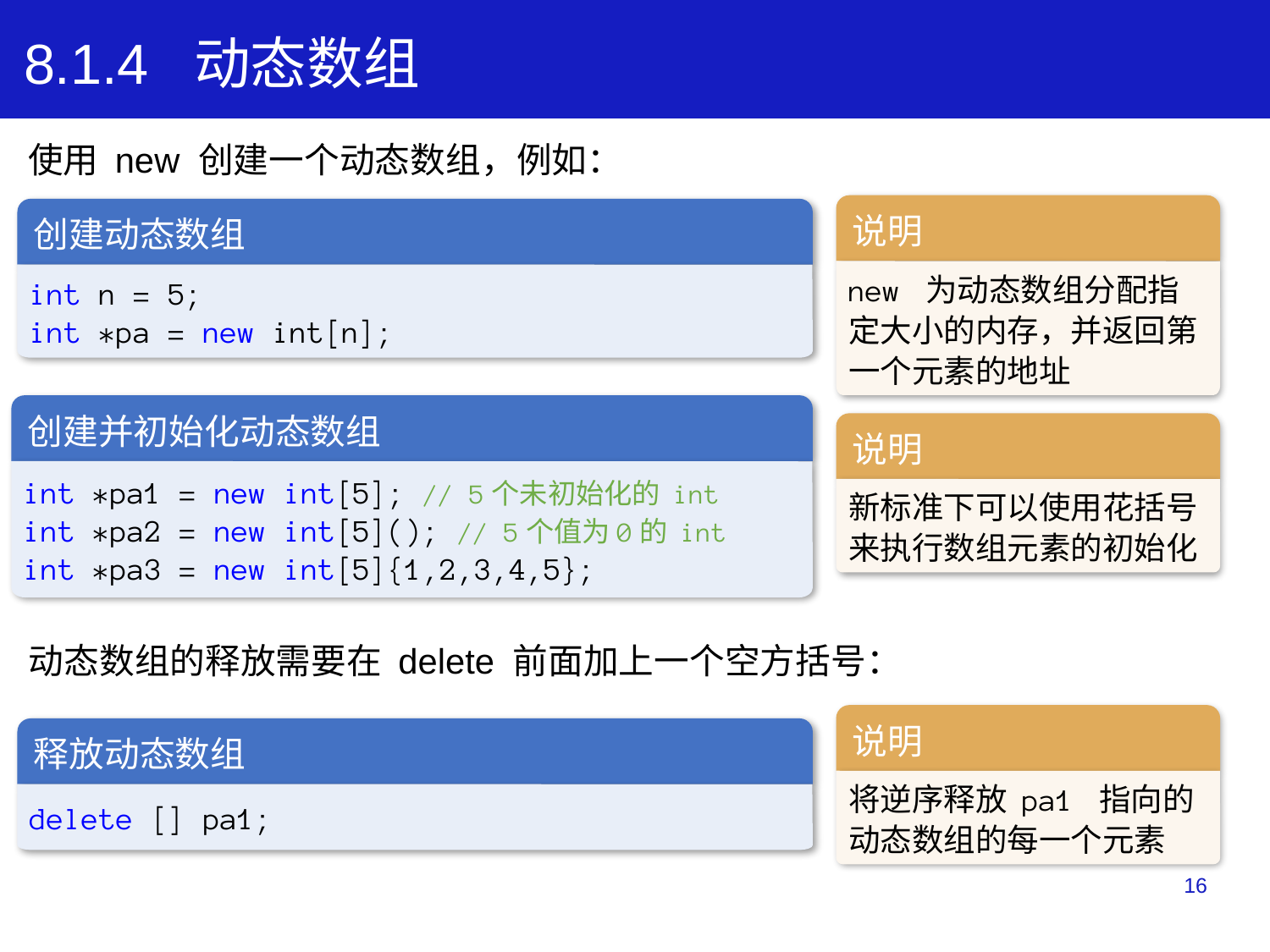

8.1.4  动态数组
使用 new 创建一个动态数组，例如：
说明
new 为动态数组分配指定大小的内存，并返回第一个元素的地址
创建动态数组
int n = 5;
int *pa = new int[n];
学习目标
创建并初始化动态数组
int *pa1 = new int[5]; // 5个未初始化的 int
int *pa2 = new int[5](); // 5个值为0的 int
int *pa3 = new int[5]{1,2,3,4,5};
说明
新标准下可以使用花括号
来执行数组元素的初始化
动态数组的释放需要在 delete 前面加上一个空方括号：
说明
将逆序释放 pa1 指向的动态数组的每一个元素
释放动态数组
delete [] pa1;
16